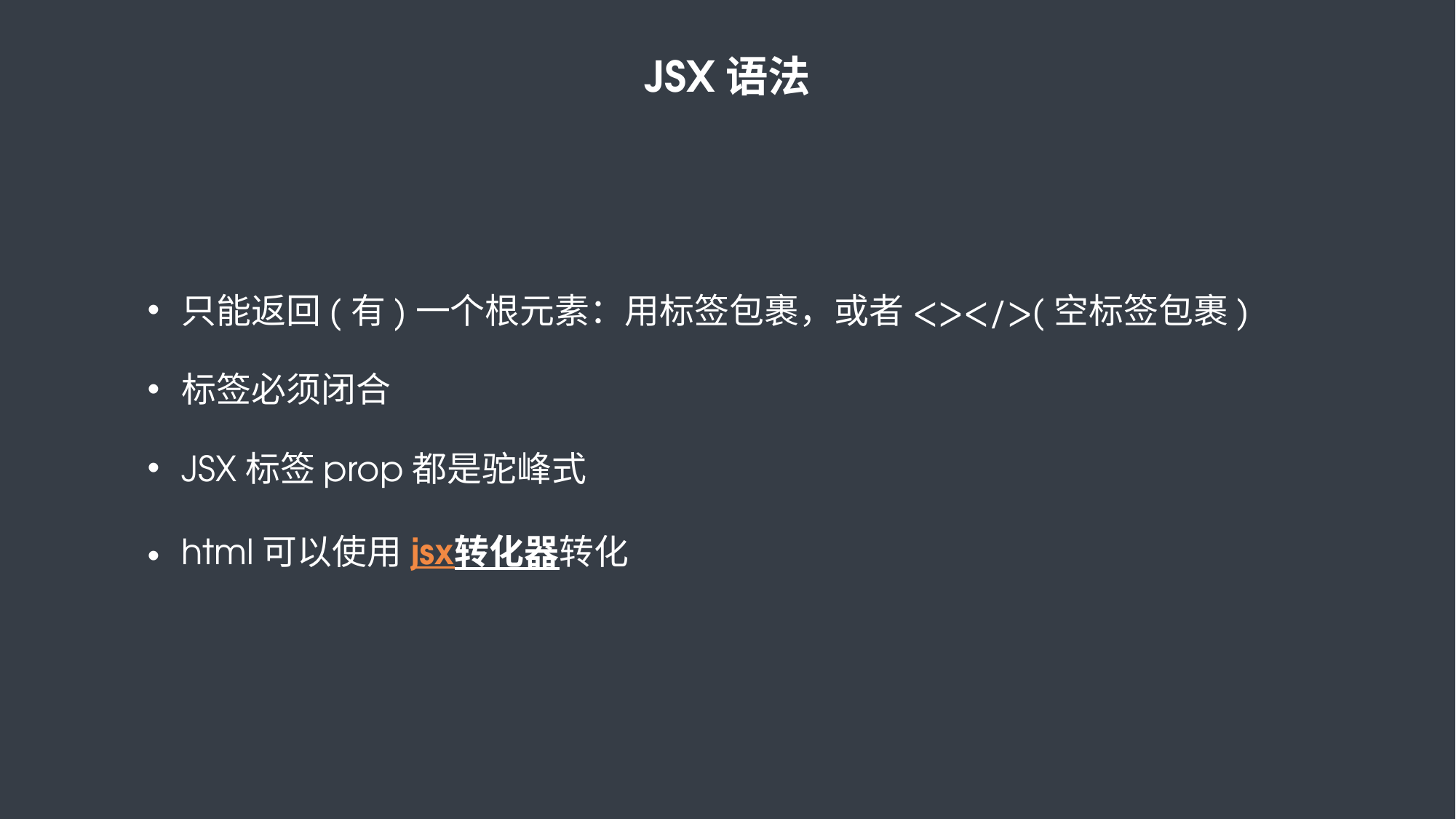

JSX语法
只能返回(有)一个根元素：用标签包裹，或者<></>(空标签包裹)
标签必须闭合
JSX标签prop都是驼峰式
html可以使用jsx转化器转化